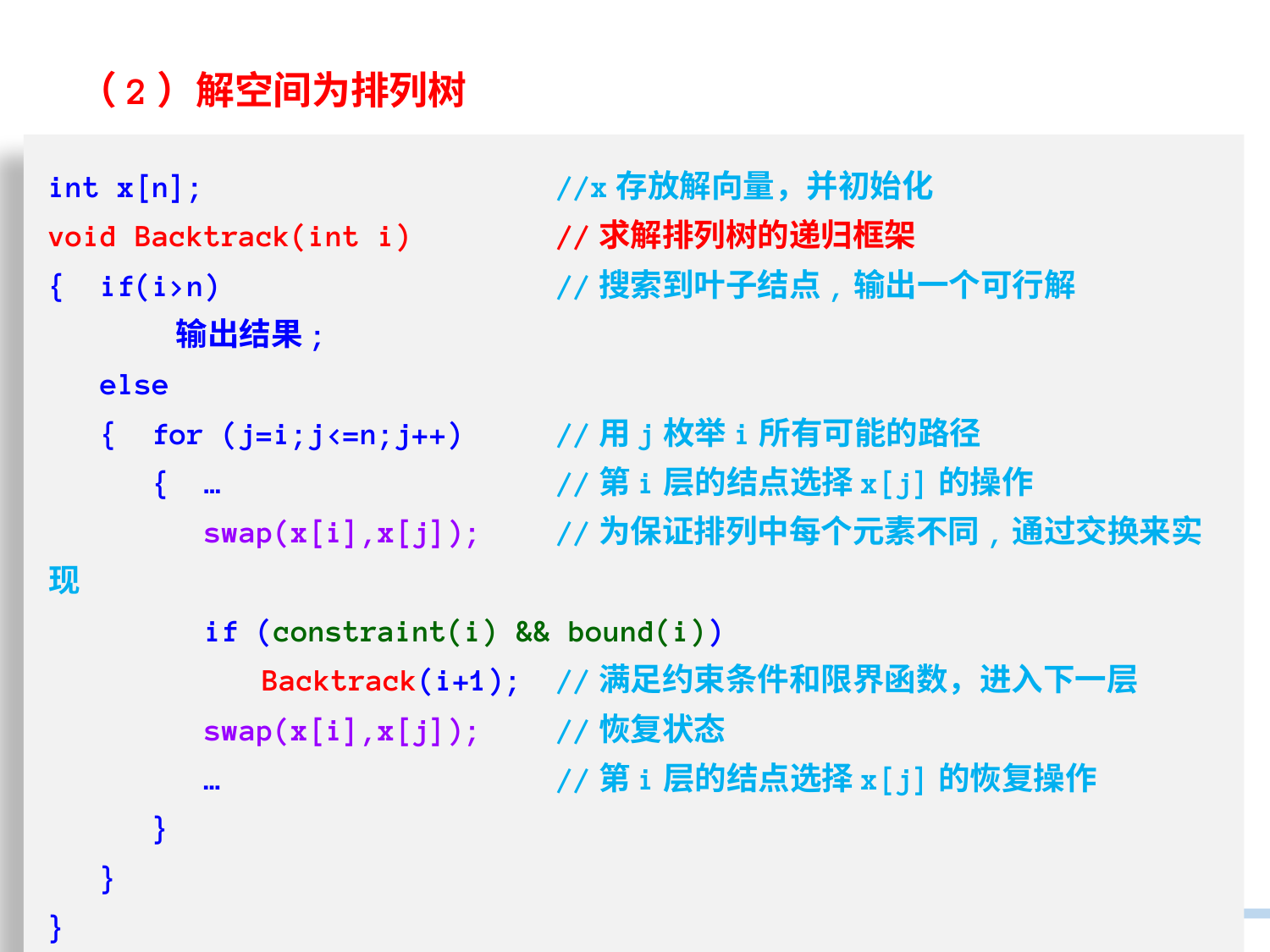

（2）解空间为排列树
int x[n];			//x存放解向量，并初始化
void Backtrack(int i)		//求解排列树的递归框架
{  if(i>n)			//搜索到叶子结点,输出一个可行解
	输出结果;
   else
   {  for (j=i;j<=n;j++)	//用j枚举i所有可能的路径
      {  …			//第i层的结点选择x[j]的操作
         swap(x[i],x[j]);	//为保证排列中每个元素不同,通过交换来实现
         if (constraint(i) && bound(i))
	     Backtrack(i+1);	//满足约束条件和限界函数，进入下一层
         swap(x[i],x[j]);	//恢复状态
         …			//第i层的结点选择x[j]的恢复操作
      }
   }
}